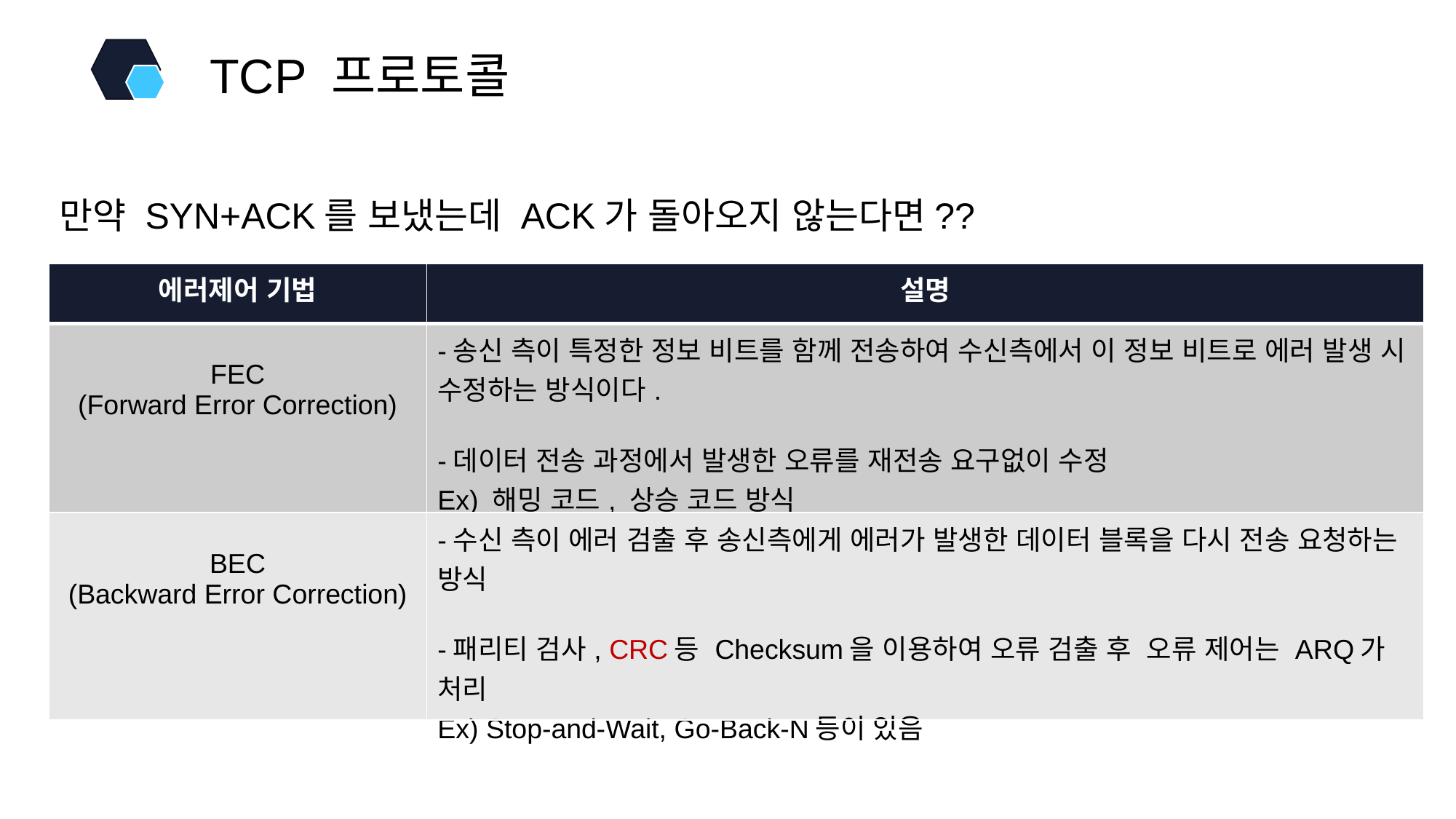

TCP 프로토콜

만약 SYN+ACK를 보냈는데 ACK가 돌아오지 않는다면??
| 에러제어 기법 | 설명 |
| --- | --- |
| FEC (Forward Error Correction) | -송신 측이 특정한 정보 비트를 함께 전송하여 수신측에서 이 정보 비트로 에러 발생 시 수정하는 방식이다. -데이터 전송 과정에서 발생한 오류를 재전송 요구없이 수정 Ex) 해밍 코드, 상승 코드 방식 |
| BEC (Backward Error Correction) | -수신 측이 에러 검출 후 송신측에게 에러가 발생한 데이터 블록을 다시 전송 요청하는 방식 -패리티 검사, CRC등 Checksum을 이용하여 오류 검출 후 오류 제어는 ARQ가 처리 Ex) Stop-and-Wait, Go-Back-N등이 있음 |